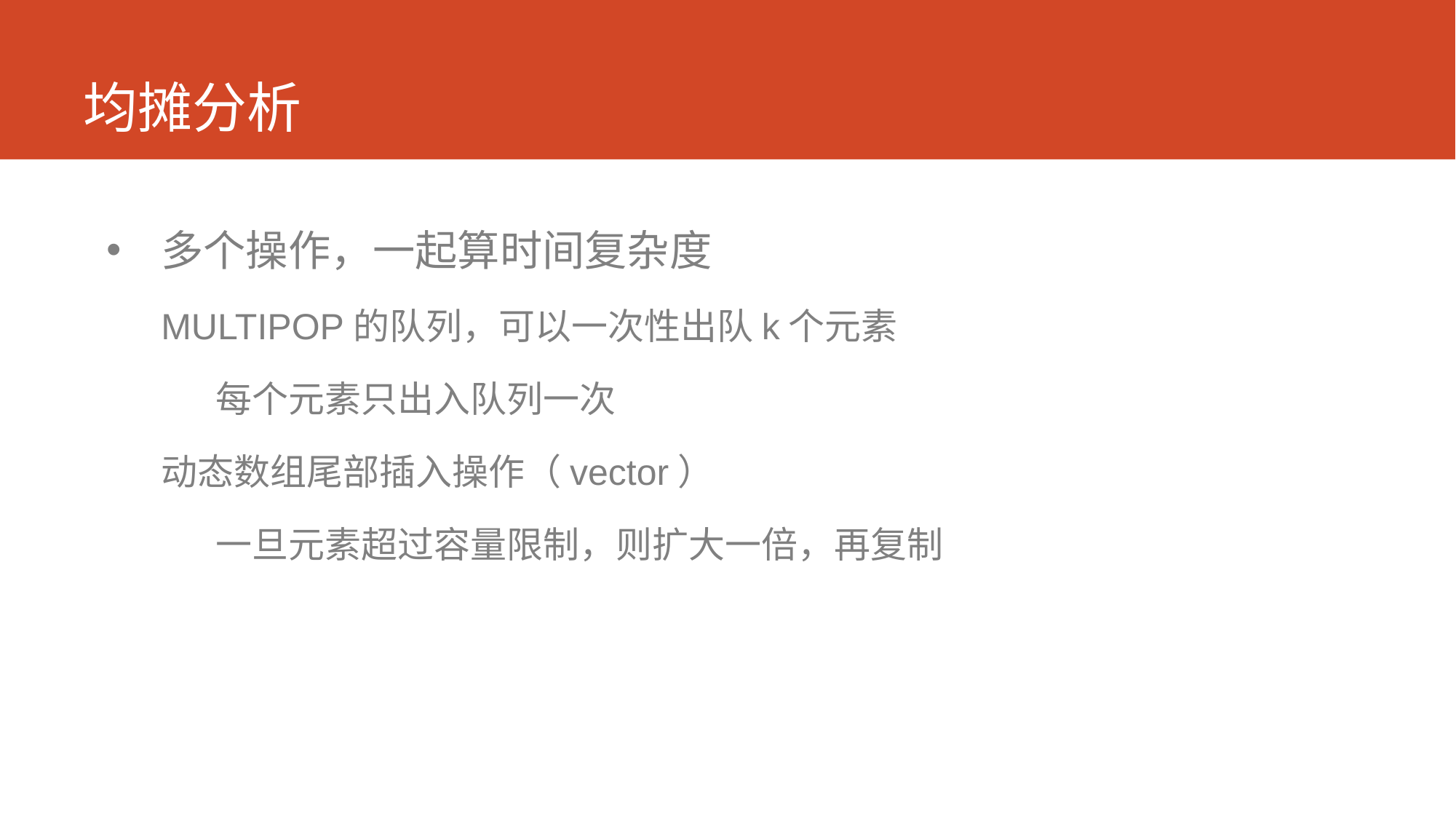

# 均摊分析
多个操作，一起算时间复杂度
MULTIPOP的队列，可以一次性出队k个元素
每个元素只出入队列一次
动态数组尾部插入操作（vector）
一旦元素超过容量限制，则扩大一倍，再复制